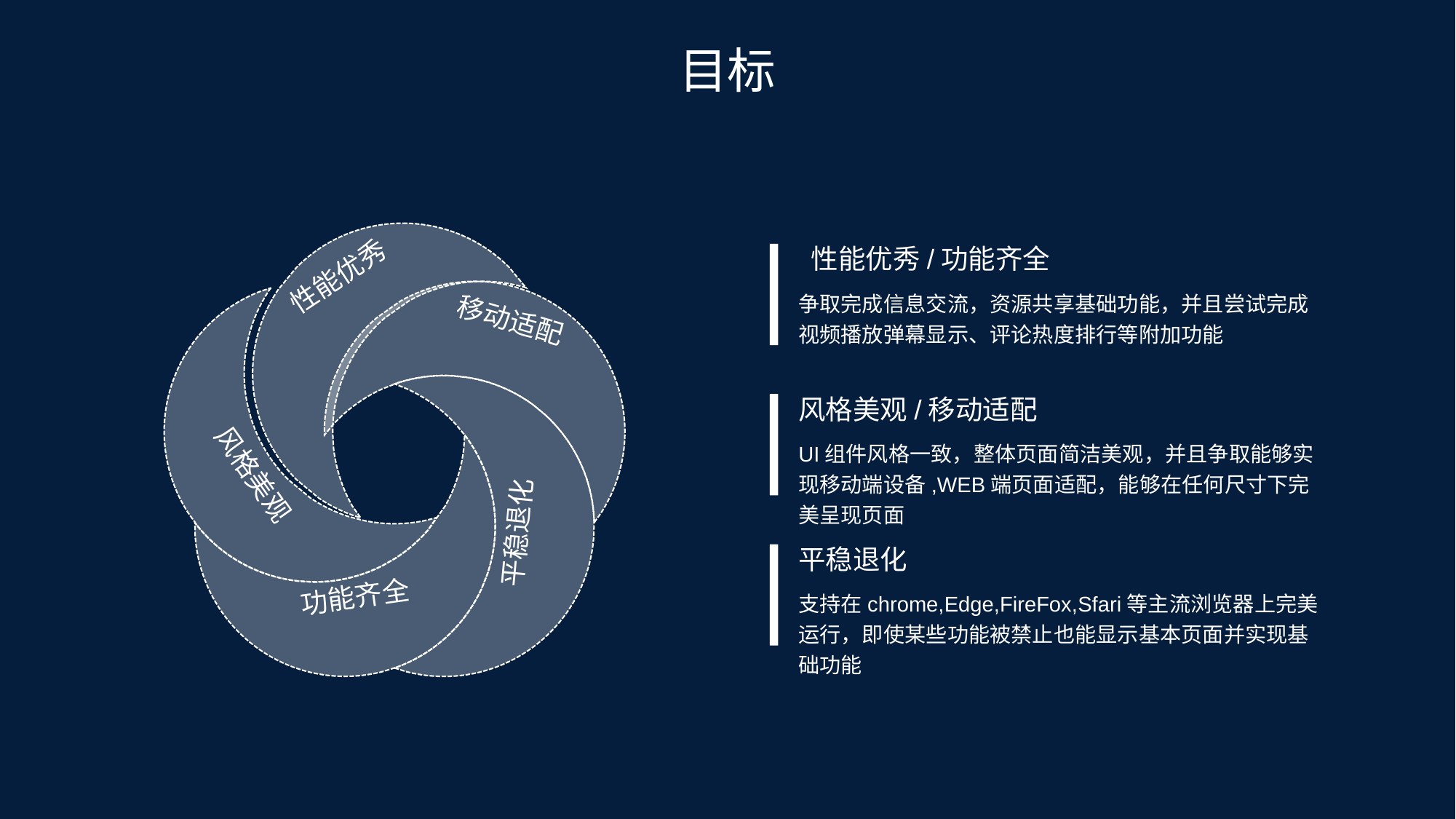

目标
性能优秀
 性能优秀/功能齐全
争取完成信息交流，资源共享基础功能，并且尝试完成视频播放弹幕显示、评论热度排行等附加功能
风格美观/移动适配
UI组件风格一致，整体页面简洁美观，并且争取能够实现移动端设备,WEB端页面适配，能够在任何尺寸下完美呈现页面
平稳退化
支持在chrome,Edge,FireFox,Sfari等主流浏览器上完美运行，即使某些功能被禁止也能显示基本页面并实现基础功能

移动适配
风格美观

平稳退化
功能齐全